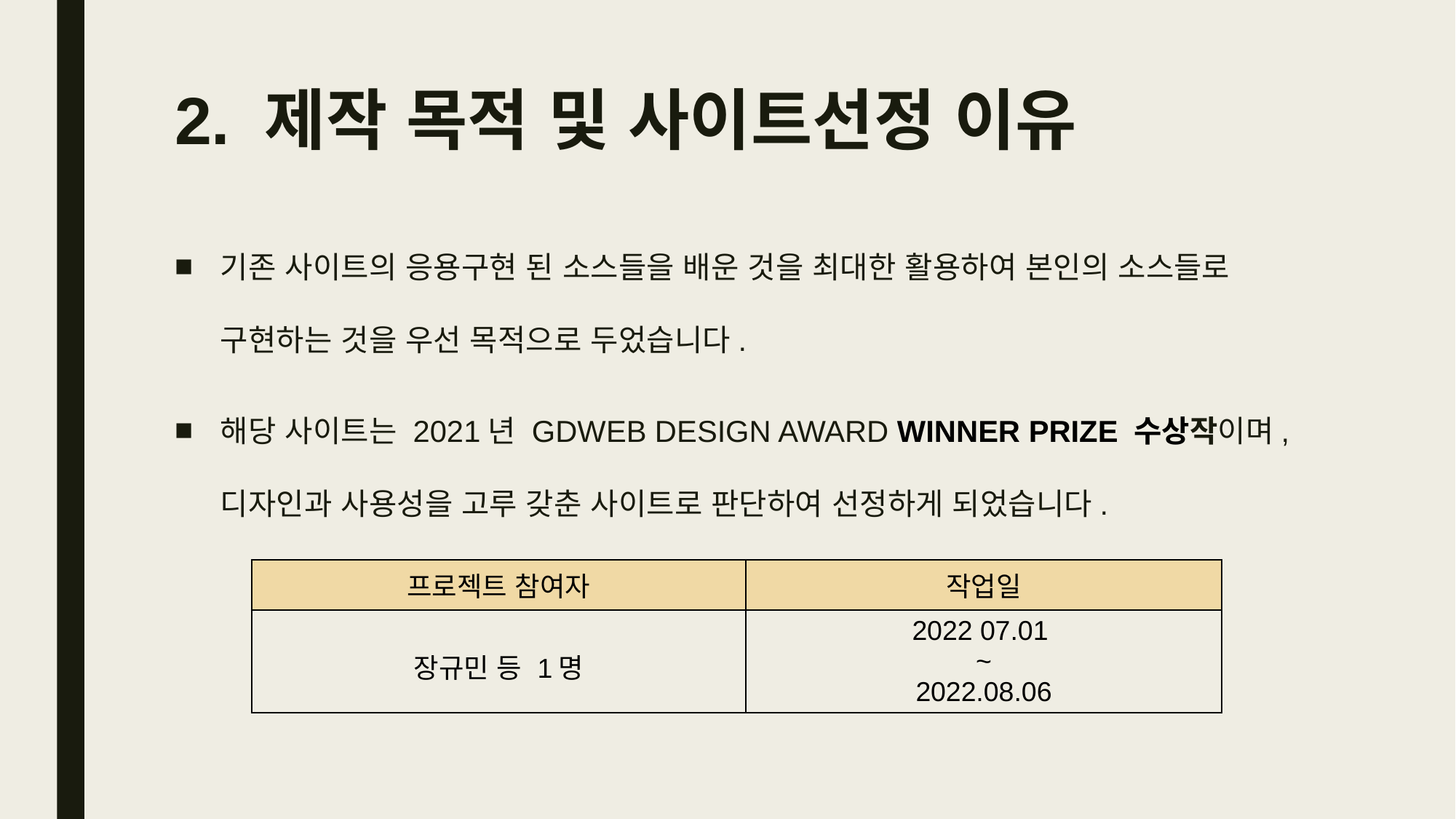

# 2. 제작 목적 및 사이트선정 이유
기존 사이트의 응용구현 된 소스들을 배운 것을 최대한 활용하여 본인의 소스들로 구현하는 것을 우선 목적으로 두었습니다.
해당 사이트는 2021년 GDWEB DESIGN AWARD WINNER PRIZE 수상작이며,  디자인과 사용성을 고루 갖춘 사이트로 판단하여 선정하게 되었습니다.

| 프로젝트 참여자 | 작업일 |
| --- | --- |
| 장규민 등 1명 | 2022 07.01 ~ 2022.08.06 |